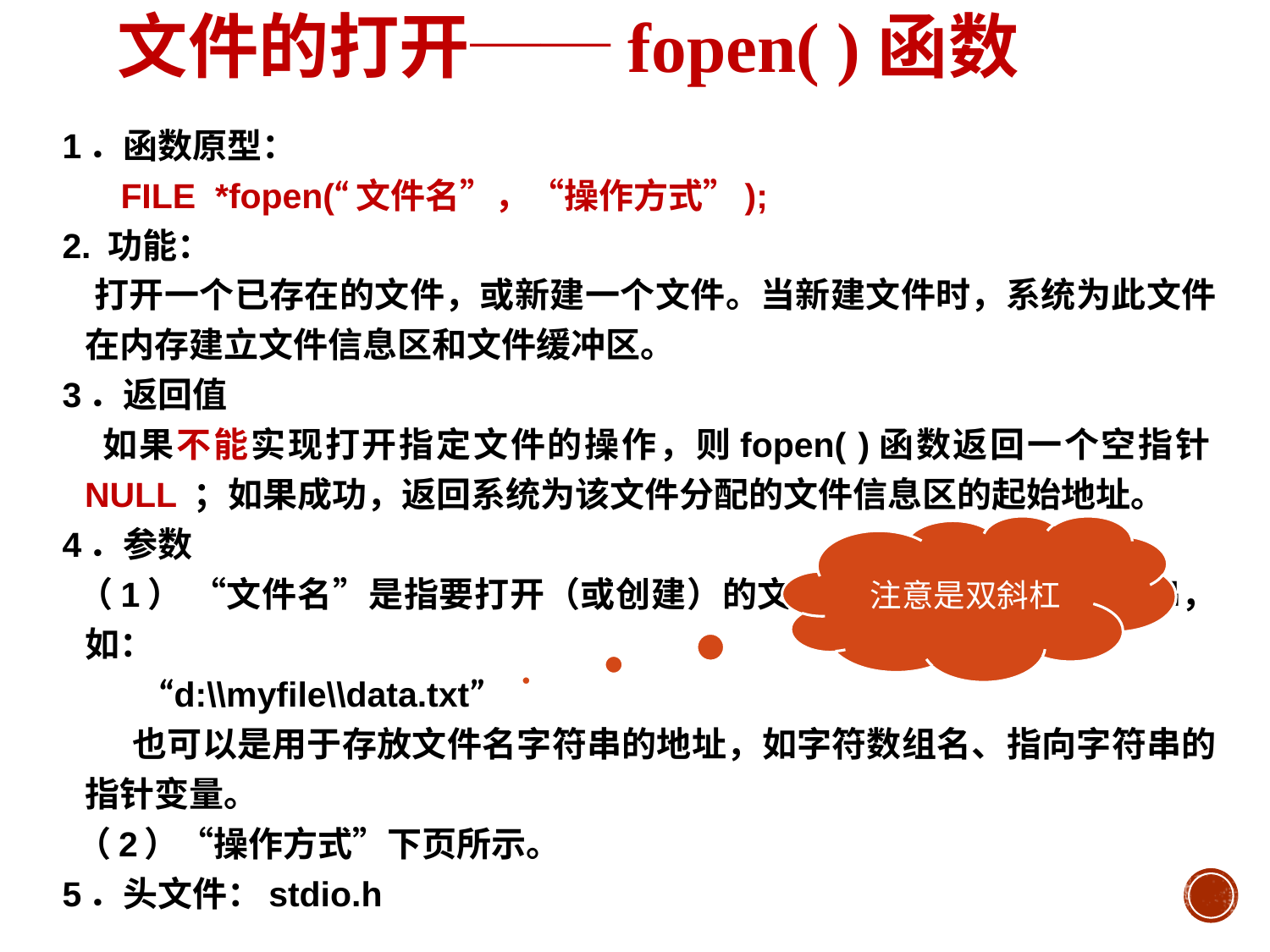

# 文件的打开──fopen( )函数
1．函数原型：
      FILE  *fopen(“文件名”，“操作方式”);
2. 功能：
   打开一个已存在的文件，或新建一个文件。当新建文件时，系统为此文件在内存建立文件信息区和文件缓冲区。
3．返回值
   如果不能实现打开指定文件的操作，则fopen( )函数返回一个空指针NULL ；如果成功，返回系统为该文件分配的文件信息区的起始地址。
4．参数
 （1） “文件名”是指要打开（或创建）的文件名，可以是常量字符串，如：
          “d:\\myfile\\data.txt”
	     也可以是用于存放文件名字符串的地址，如字符数组名、指向字符串的指针变量。
 （2）“操作方式”下页所示。
5．头文件：stdio.h
注意是双斜杠
18